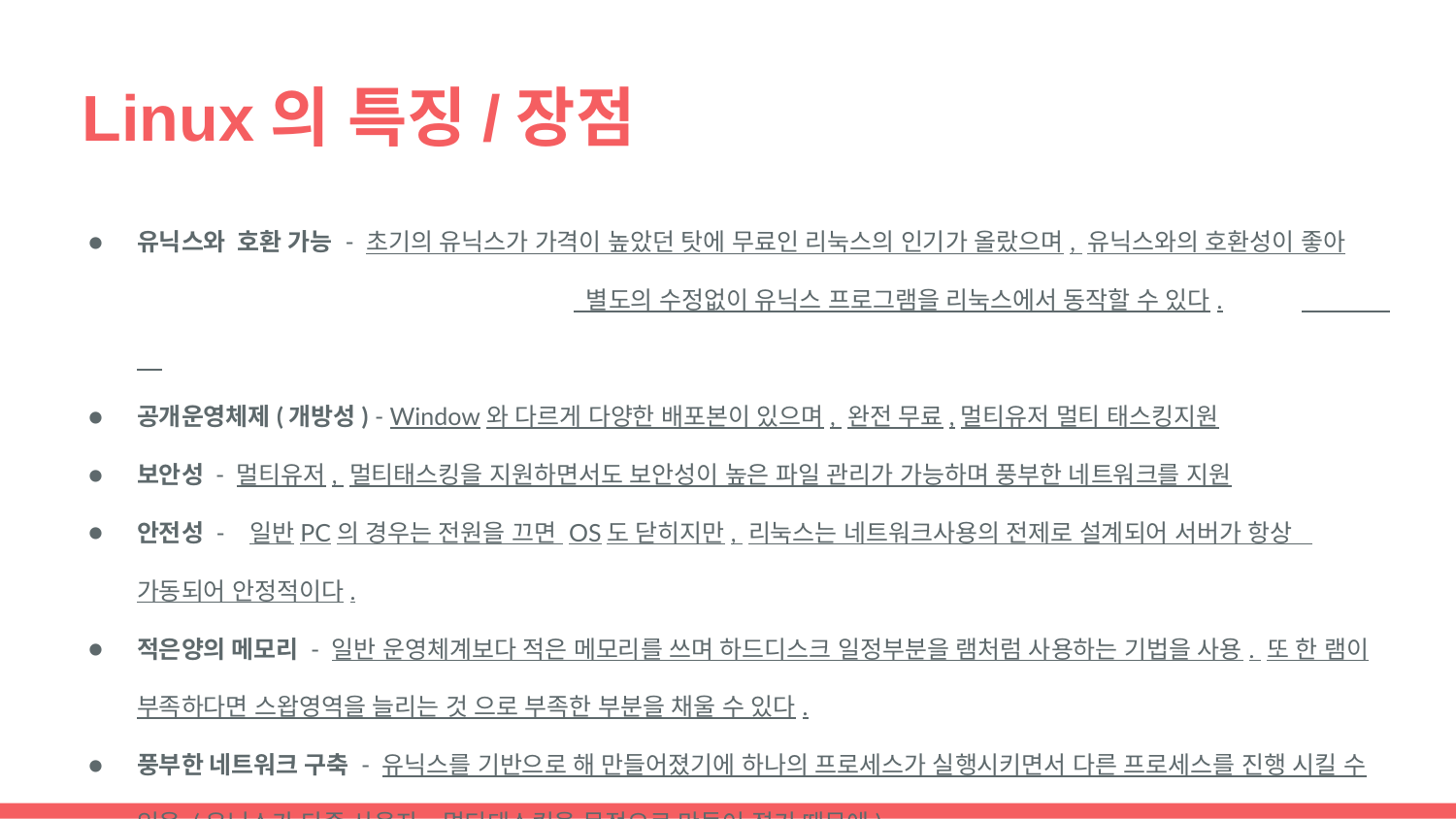

# Linux의 특징/장점
유닉스와  호환 가능 - 초기의 유닉스가 가격이 높았던 탓에 무료인 리눅스의 인기가 올랐으며, 유닉스와의 호환성이 좋아			  별도의 수정없이 유닉스 프로그램을 리눅스에서 동작할 수 있다.
공개운영체제(개방성) - Window와 다르게 다양한 배포본이 있으며, 완전 무료,멀티유저 멀티 태스킹지원
보안성 - 멀티유저, 멀티태스킹을 지원하면서도 보안성이 높은 파일 관리가 가능하며 풍부한 네트워크를 지원
안전성 -   일반PC의 경우는 전원을 끄면 OS도 닫히지만, 리눅스는 네트워크사용의 전제로 설계되어 서버가 항상    가동되어 안정적이다.
적은양의 메모리 - 일반 운영체계보다 적은 메모리를 쓰며 하드디스크 일정부분을 램처럼 사용하는 기법을 사용. 또 한 램이 부족하다면 스왑영역을 늘리는 것 으로 부족한 부분을 채울 수 있다.
풍부한 네트워크 구축 - 유닉스를 기반으로 해 만들어졌기에 하나의 프로세스가 실행시키면서 다른 프로세스를 진행 시킬 수 있음.(유닉스가 다중 사용자, 멀티태스킹을 목적으로 만들어 졌기 때문에)